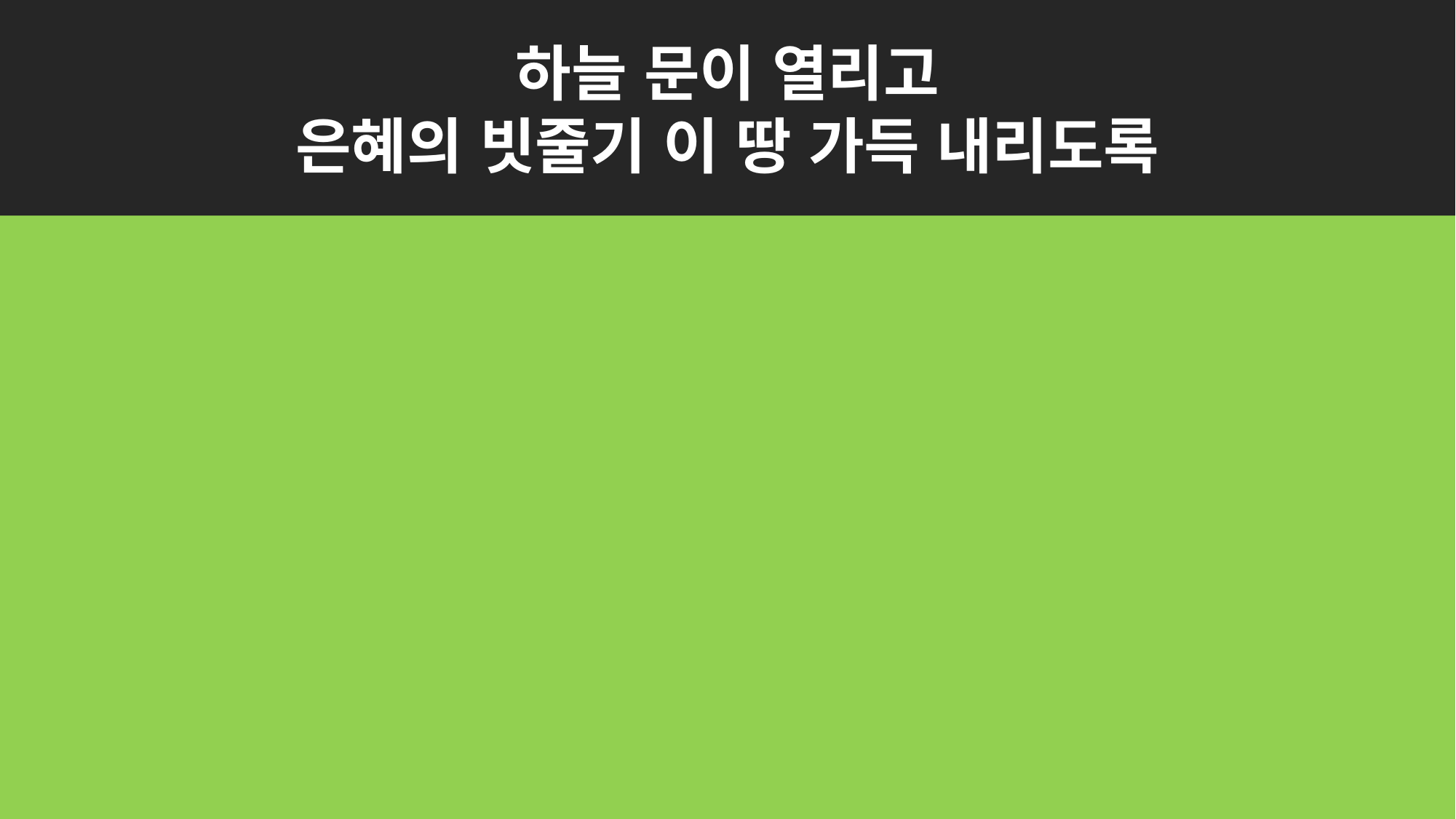

하늘 문이 열리고
은혜의 빗줄기 이 땅 가득 내리도록